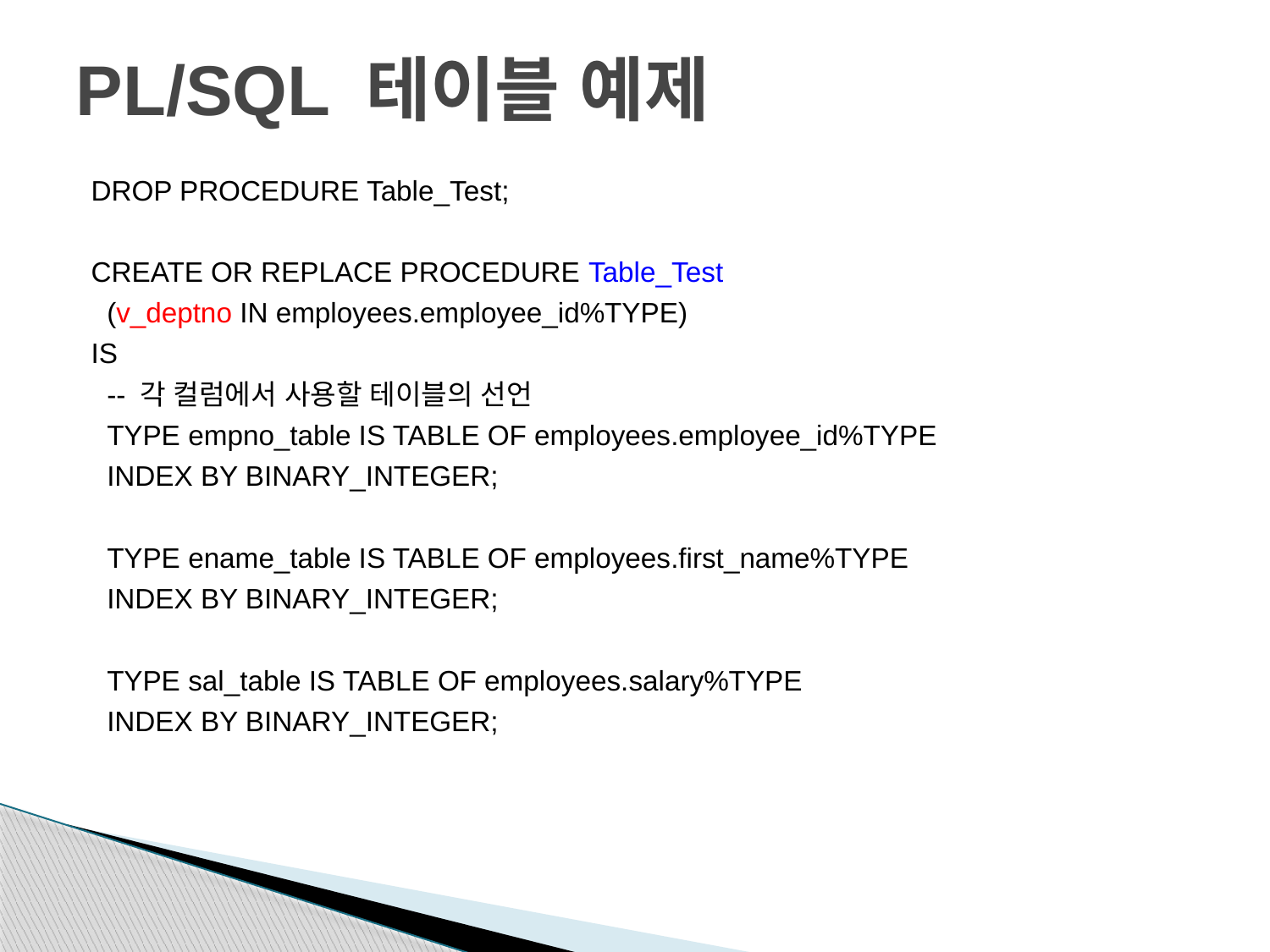

# PL/SQL 테이블 예제
DROP PROCEDURE Table_Test;

CREATE OR REPLACE PROCEDURE Table_Test
  (v_deptno IN employees.employee_id%TYPE)
IS
  -- 각 컬럼에서 사용할 테이블의 선언
  TYPE empno_table IS TABLE OF employees.employee_id%TYPE
  INDEX BY BINARY_INTEGER;

  TYPE ename_table IS TABLE OF employees.first_name%TYPE
  INDEX BY BINARY_INTEGER;

  TYPE sal_table IS TABLE OF employees.salary%TYPE
  INDEX BY BINARY_INTEGER;